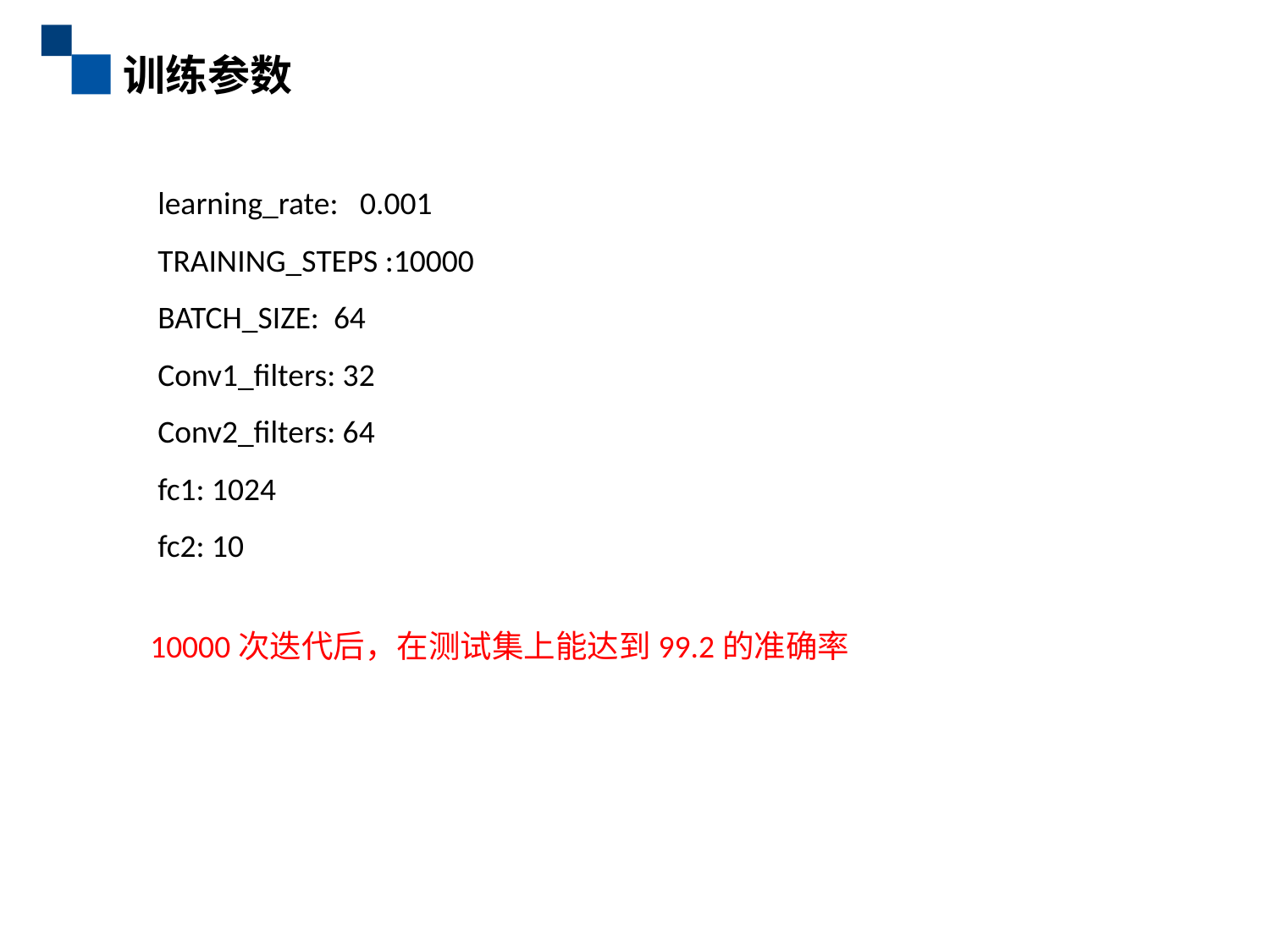

训练参数

learning_rate:   0.001
TRAINING_STEPS :10000
BATCH_SIZE:  64
Conv1_filters: 32
Conv2_filters: 64
fc1: 1024
fc2: 10
10000次迭代后，在测试集上能达到99.2的准确率

12